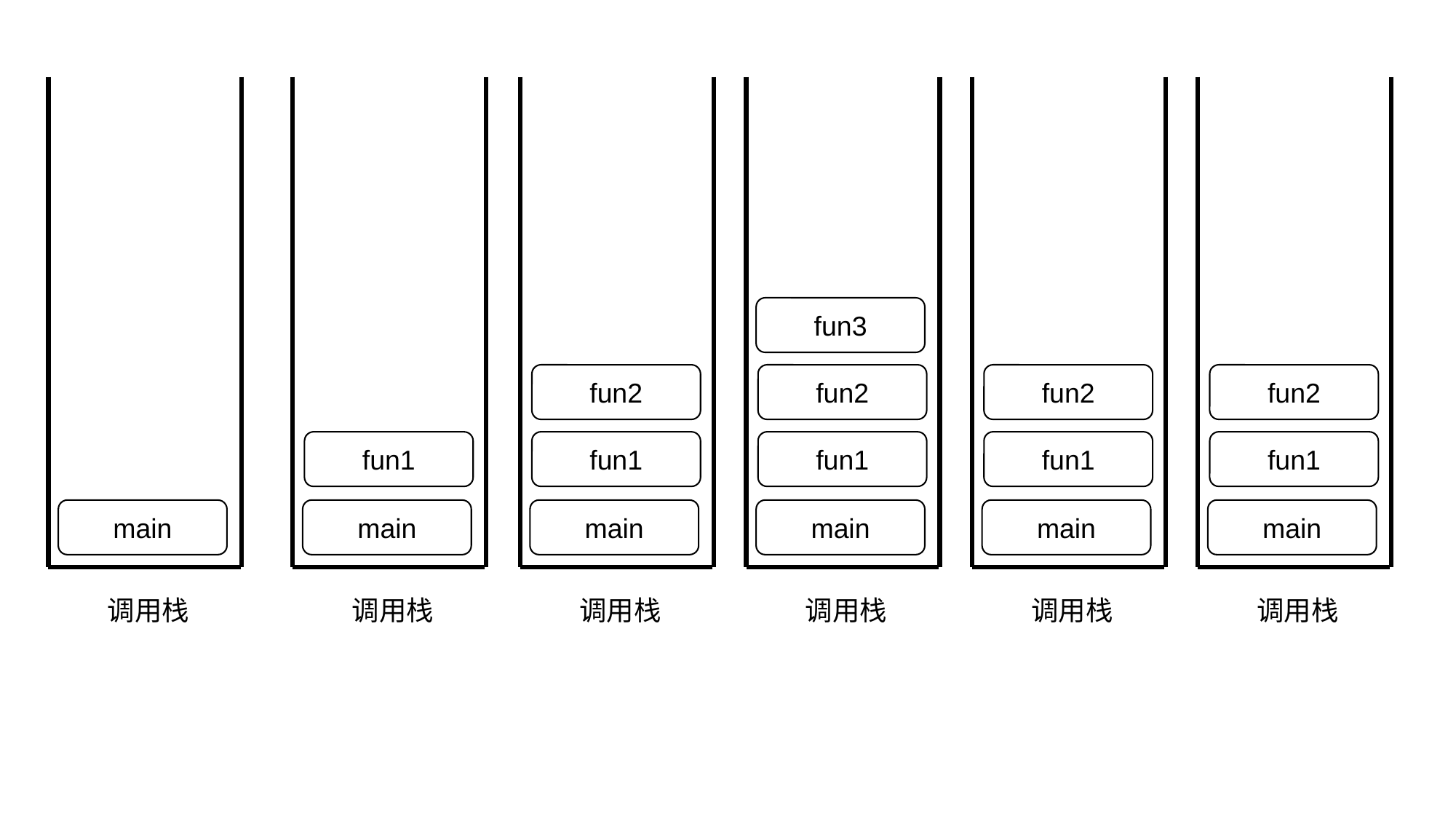

fun3
fun2
fun2
fun2
fun2
fun1
fun1
fun1
fun1
fun1
main
main
main
main
main
main
调用栈
调用栈
调用栈
调用栈
调用栈
调用栈